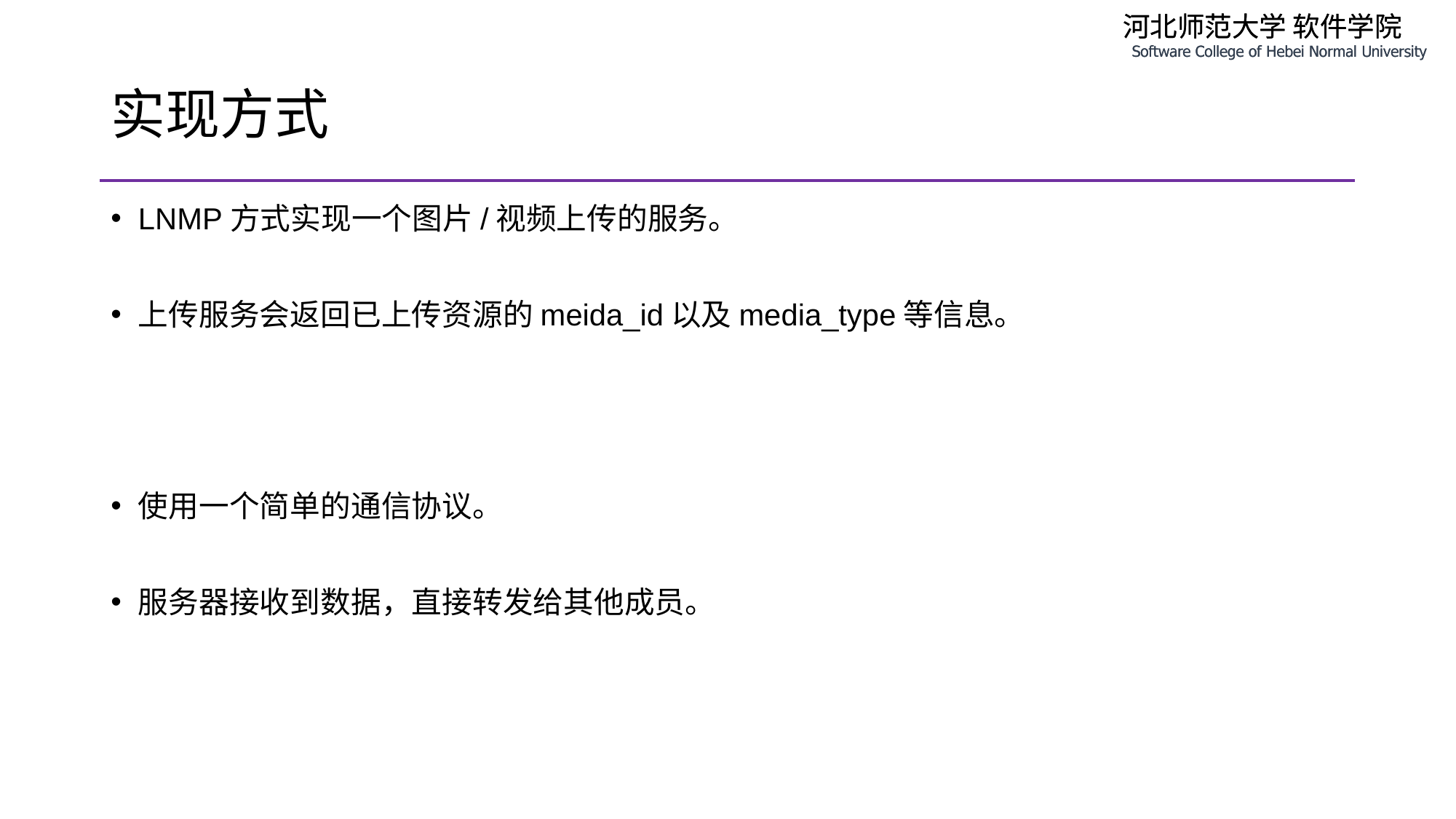

# 实现方式
LNMP方式实现一个图片/视频上传的服务。

上传服务会返回已上传资源的meida_id以及media_type等信息。

使用一个简单的通信协议。

服务器接收到数据，直接转发给其他成员。